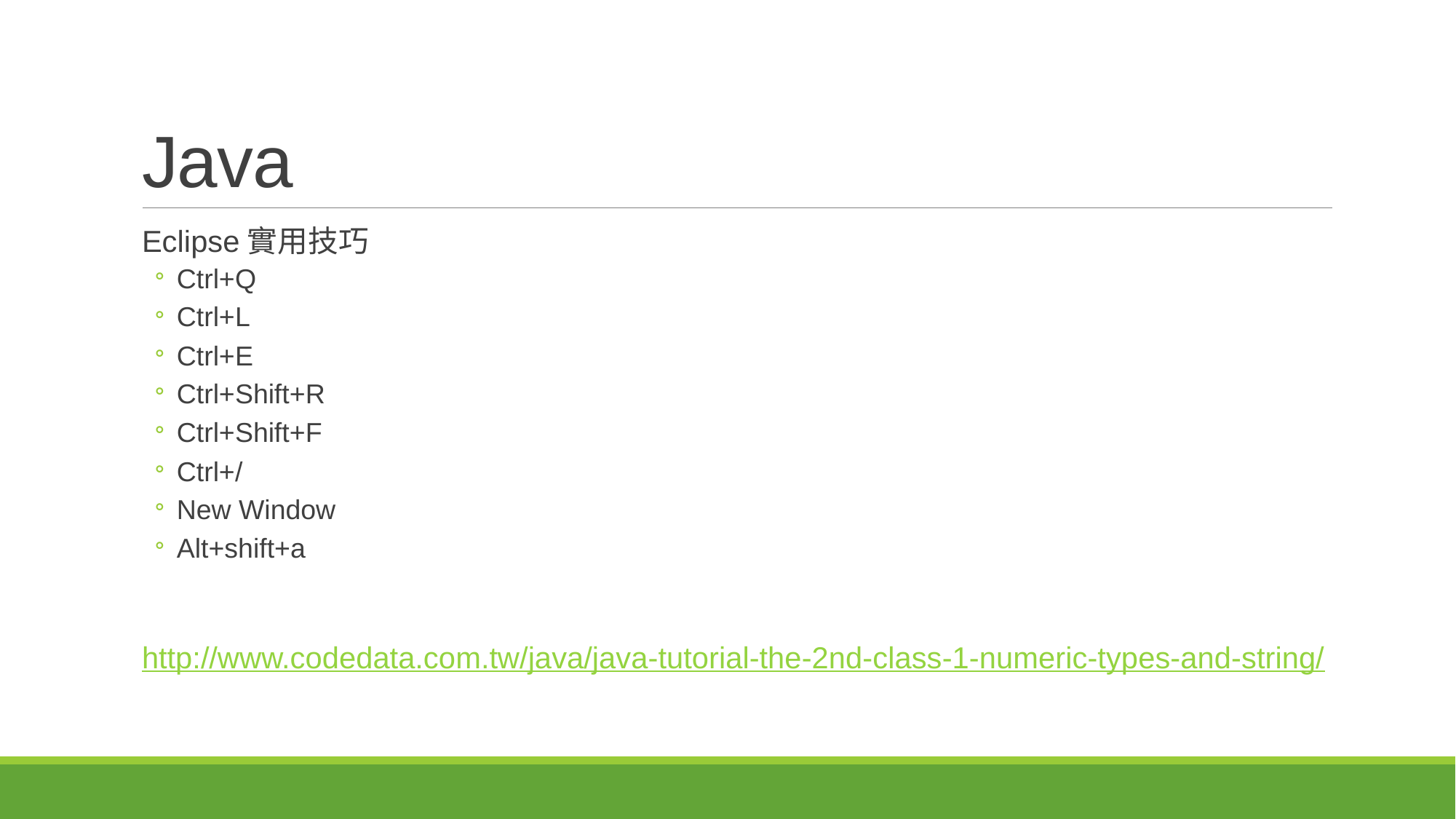

# Java
Eclipse實用技巧
Ctrl+Q
Ctrl+L
Ctrl+E
Ctrl+Shift+R
Ctrl+Shift+F
Ctrl+/
New Window
Alt+shift+a

http://www.codedata.com.tw/java/java-tutorial-the-2nd-class-1-numeric-types-and-string/